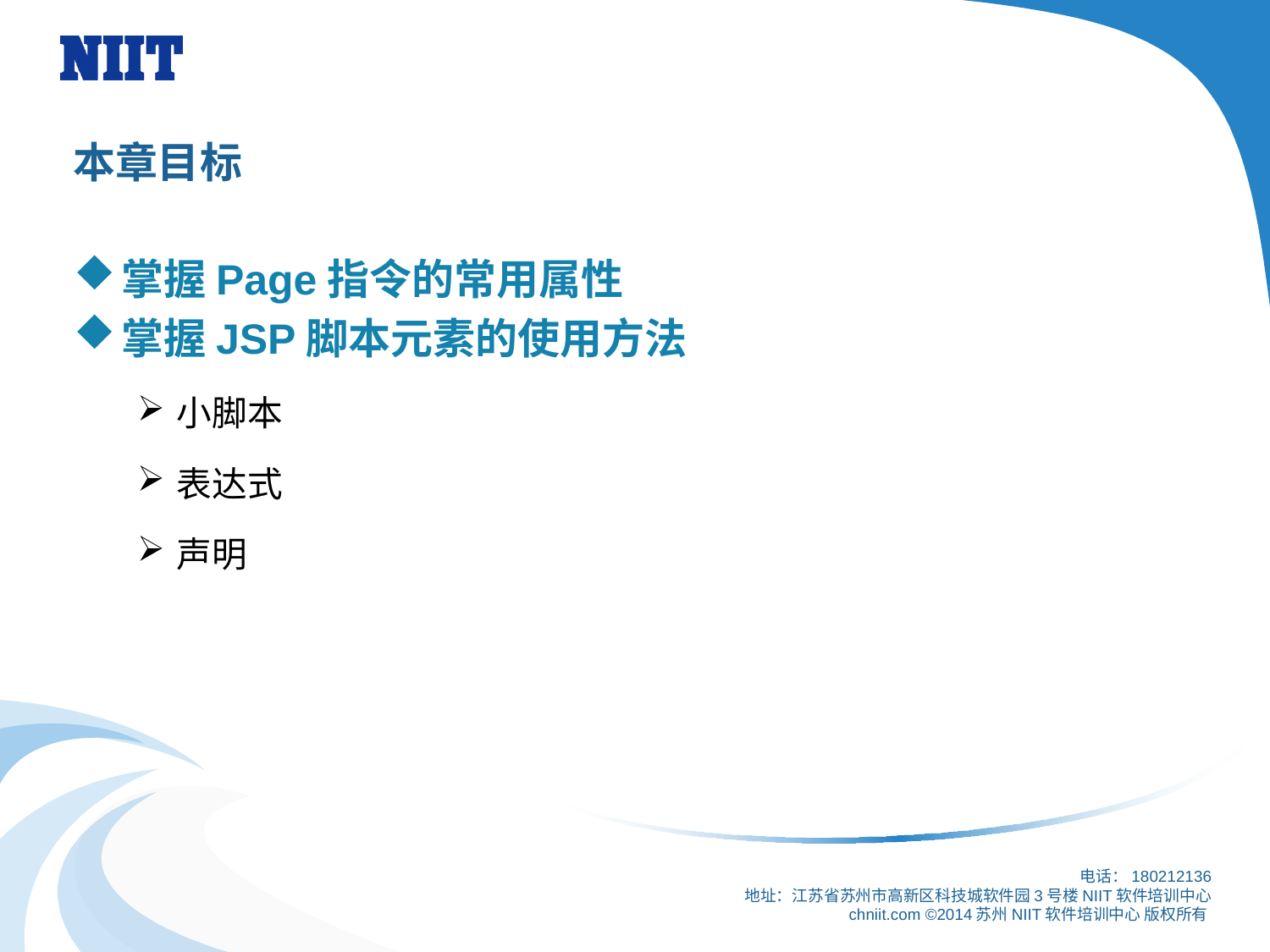

# 本章目标
掌握Page指令的常用属性
掌握JSP脚本元素的使用方法
小脚本
表达式
声明